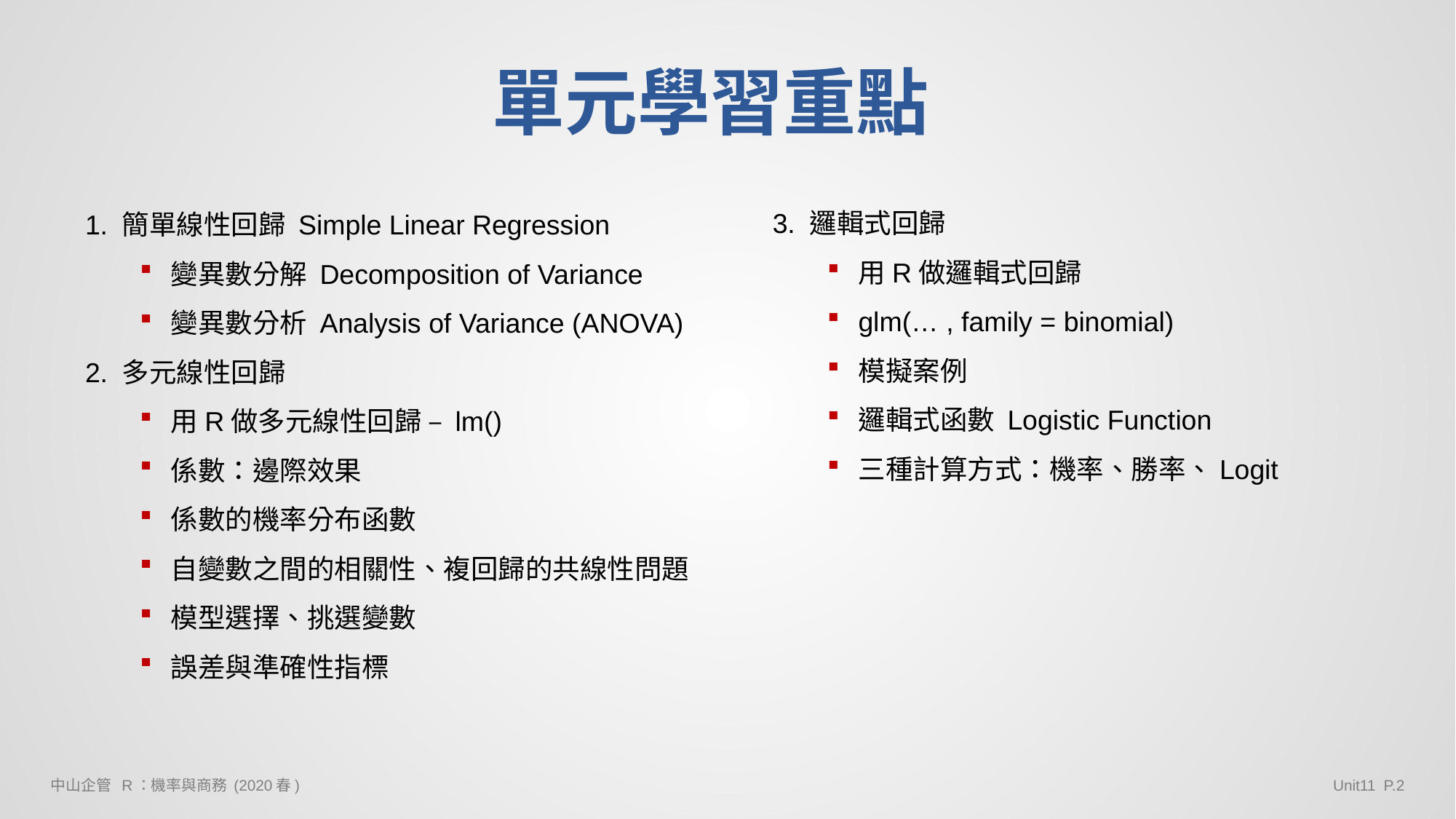

# 單元學習重點
3. 邏輯式回歸
用R做邏輯式回歸
glm(… , family = binomial)
模擬案例
邏輯式函數 Logistic Function
三種計算方式：機率、勝率、Logit
1. 簡單線性回歸 Simple Linear Regression
變異數分解 Decomposition of Variance
變異數分析 Analysis of Variance (ANOVA)
2. 多元線性回歸
用R做多元線性回歸 – lm()
係數：邊際效果
係數的機率分布函數
自變數之間的相關性、複回歸的共線性問題
模型選擇、挑選變數
誤差與準確性指標